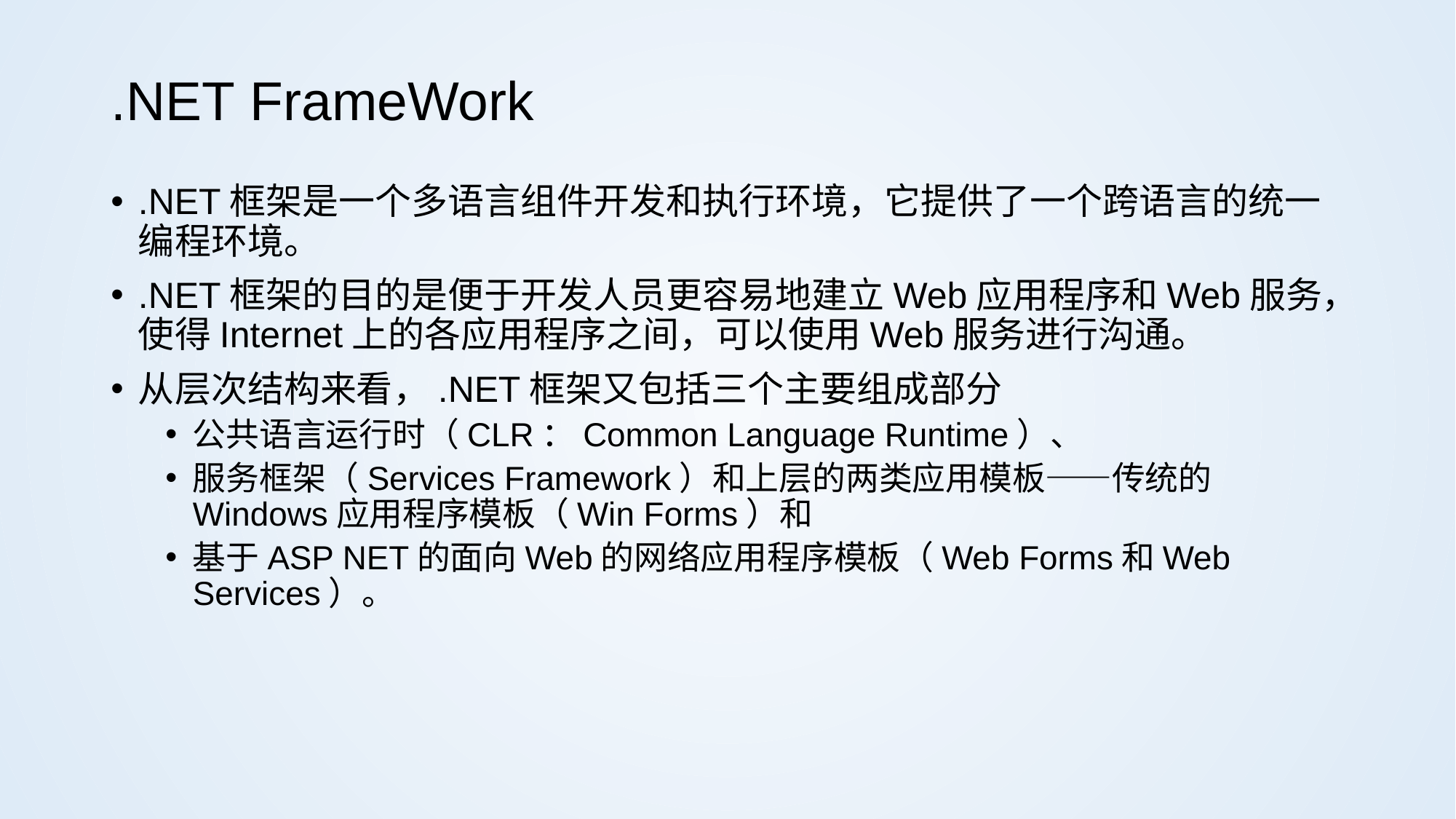

# .NET FrameWork
.NET框架是一个多语言组件开发和执行环境，它提供了一个跨语言的统一编程环境。
.NET框架的目的是便于开发人员更容易地建立Web应用程序和Web服务，使得Internet上的各应用程序之间，可以使用Web服务进行沟通。
从层次结构来看，.NET框架又包括三个主要组成部分
公共语言运行时（CLR：Common Language Runtime）、
服务框架（Services Framework）和上层的两类应用模板——传统的Windows应用程序模板（Win Forms）和
基于ASP NET的面向Web的网络应用程序模板（Web Forms和Web Services）。